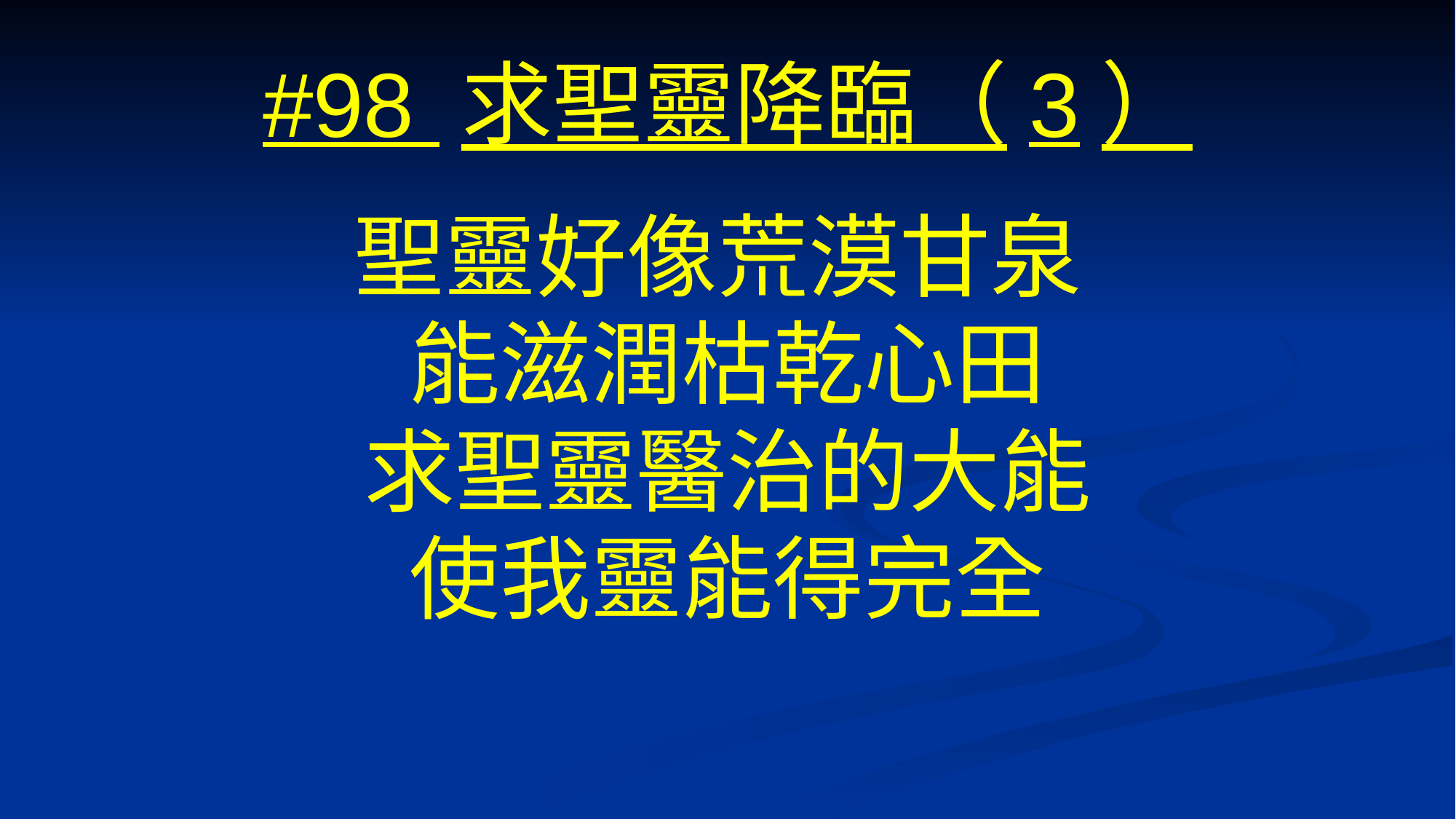

# #98 求聖靈降臨（3）
聖靈好像荒漠甘泉
能滋潤枯乾心田
求聖靈醫治的大能
使我靈能得完全